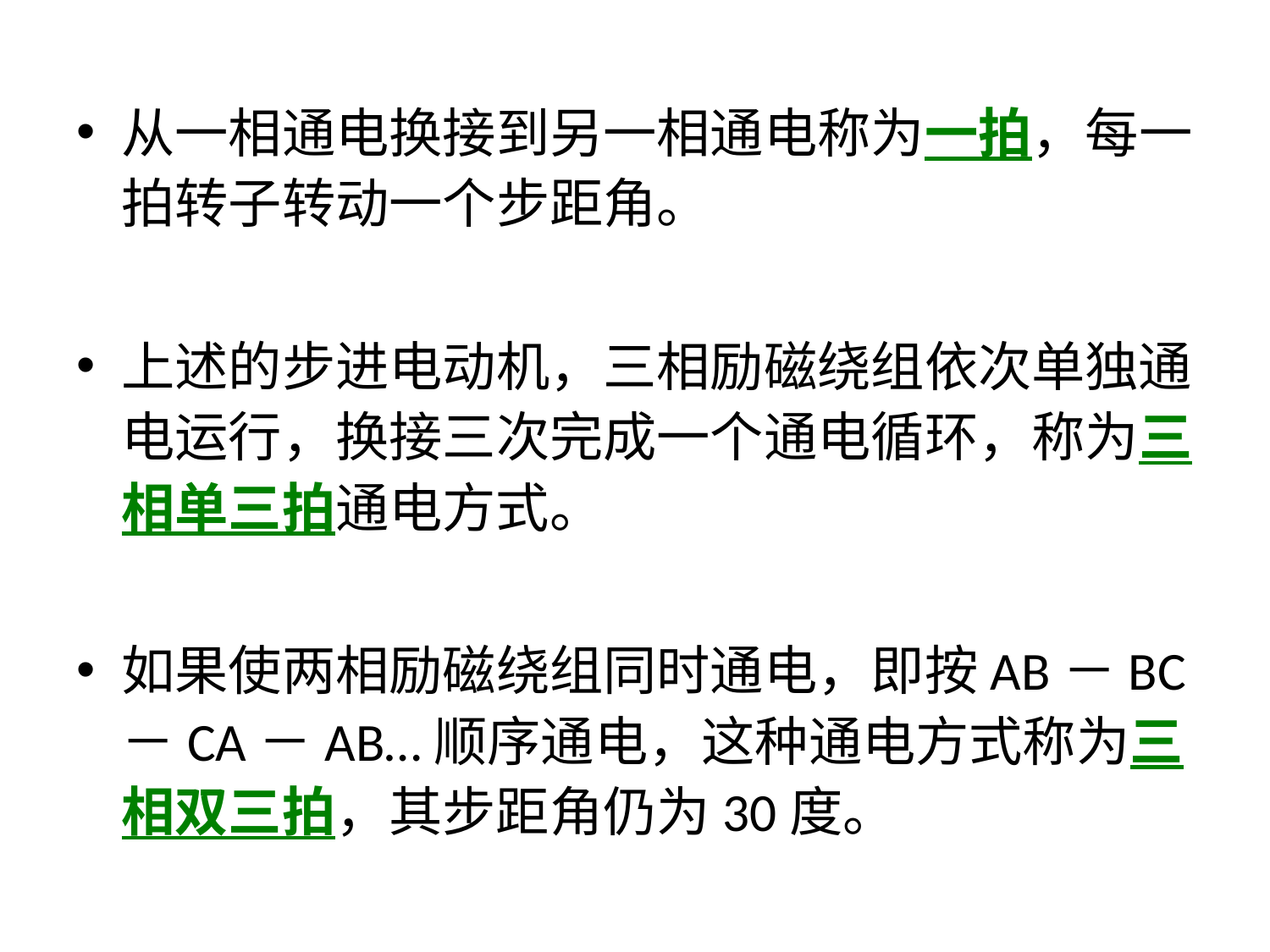

从一相通电换接到另一相通电称为一拍，每一拍转子转动一个步距角。

上述的步进电动机，三相励磁绕组依次单独通电运行，换接三次完成一个通电循环，称为三相单三拍通电方式。

如果使两相励磁绕组同时通电，即按AB－BC－CA－AB…顺序通电，这种通电方式称为三相双三拍，其步距角仍为30度。